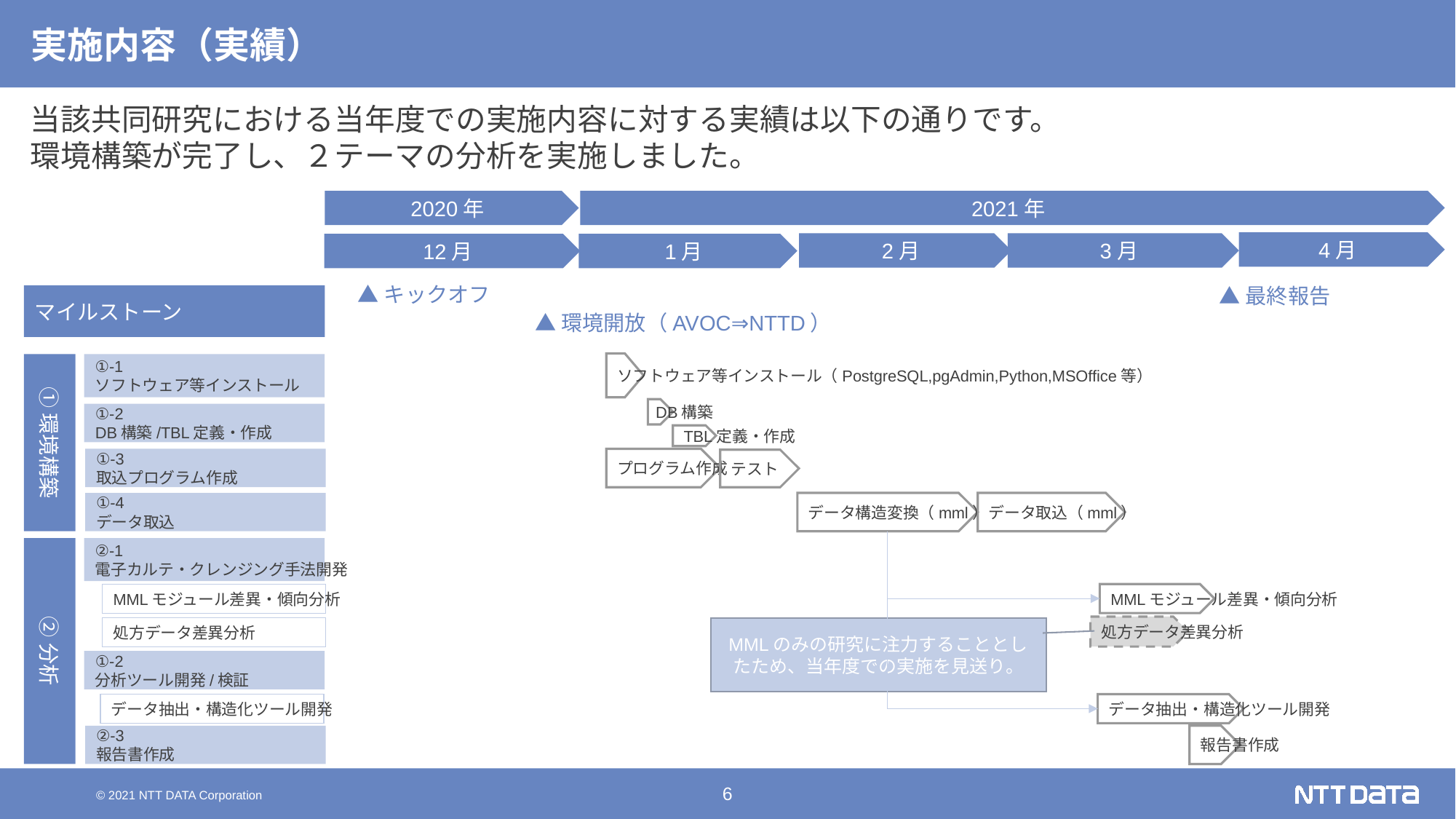

# 実施内容（実績）
当該共同研究における当年度での実施内容に対する実績は以下の通りです。
環境構築が完了し、２テーマの分析を実施しました。
2020年
2021年
4月
2月
3月
1月
12月
▲キックオフ

▲最終報告

マイルストーン

▲環境開放（AVOC⇒NTTD）
ソフトウェア等インストール（PostgreSQL,pgAdmin,Python,MSOffice等）
①環境構築
①-1
ソフトウェア等インストール
DB構築
①-2
DB構築/TBL定義・作成
TBL定義・作成
①-3
取込プログラム作成
プログラム作成
テスト
①-4
データ取込
データ構造変換（mml）
データ取込（mml）
②分析
②-1
電子カルテ・クレンジング手法開発
MMLモジュール差異・傾向分析
MMLモジュール差異・傾向分析
処方データ差異分析
処方データ差異分析
MMLのみの研究に注力することとしたため、当年度での実施を見送り。
①-2
分析ツール開発/検証
データ抽出・構造化ツール開発
データ抽出・構造化ツール開発
②-3
報告書作成
報告書作成